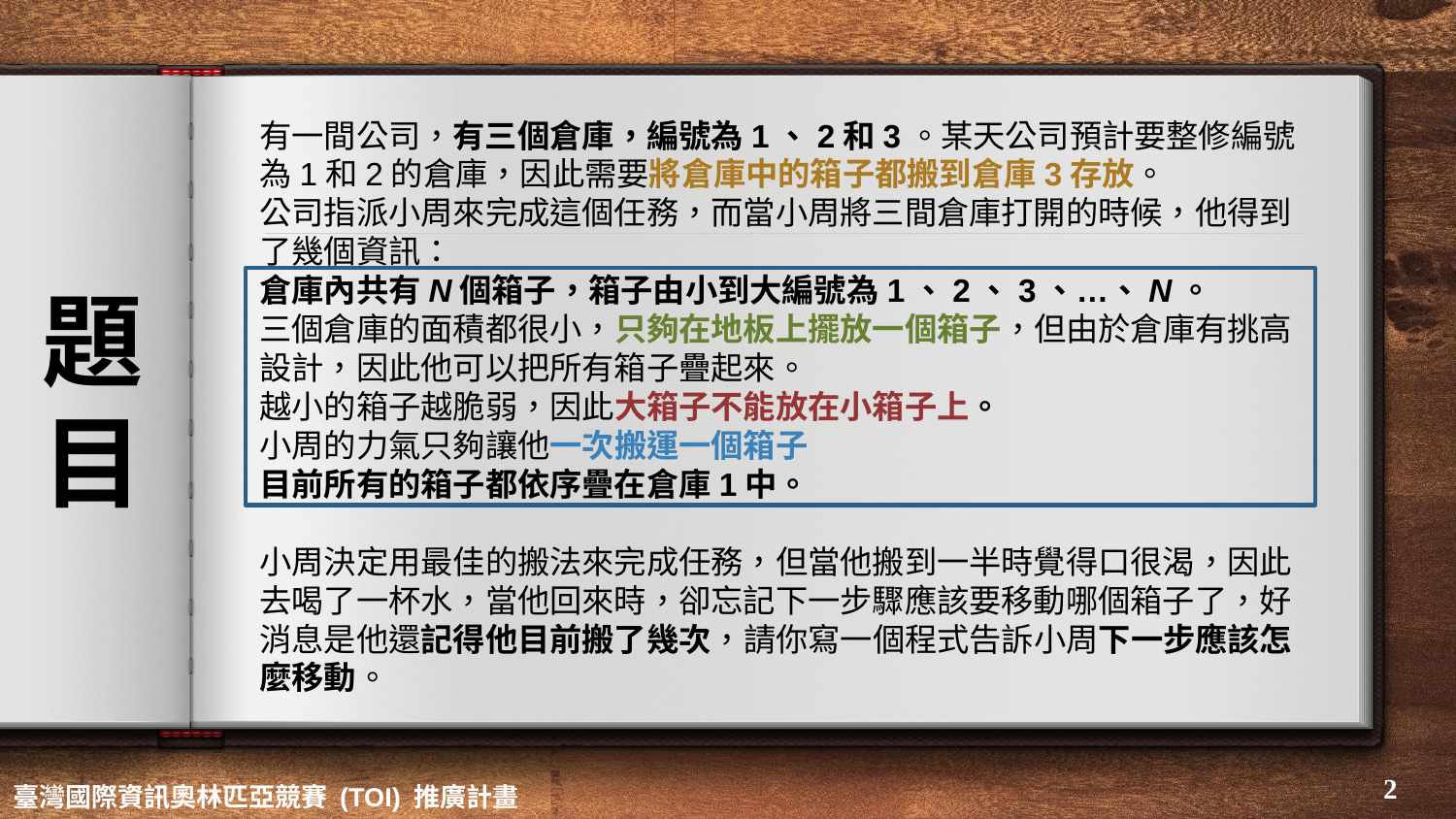

有一間公司，有三個倉庫，編號為1、2和3。某天公司預計要整修編號為1和2的倉庫，因此需要將倉庫中的箱子都搬到倉庫3存放。
公司指派小周來完成這個任務，而當小周將三間倉庫打開的時候，他得到了幾個資訊：
倉庫內共有N個箱子，箱子由小到大編號為1、2、3、…、N。
三個倉庫的面積都很小，只夠在地板上擺放一個箱子，但由於倉庫有挑高設計，因此他可以把所有箱子疊起來。
越小的箱子越脆弱，因此大箱子不能放在小箱子上。
小周的力氣只夠讓他一次搬運一個箱子
目前所有的箱子都依序疊在倉庫1中。

小周決定用最佳的搬法來完成任務，但當他搬到一半時覺得口很渴，因此去喝了一杯水，當他回來時，卻忘記下一步驟應該要移動哪個箱子了，好消息是他還記得他目前搬了幾次，請你寫一個程式告訴小周下一步應該怎麼移動。

# 題 目
2